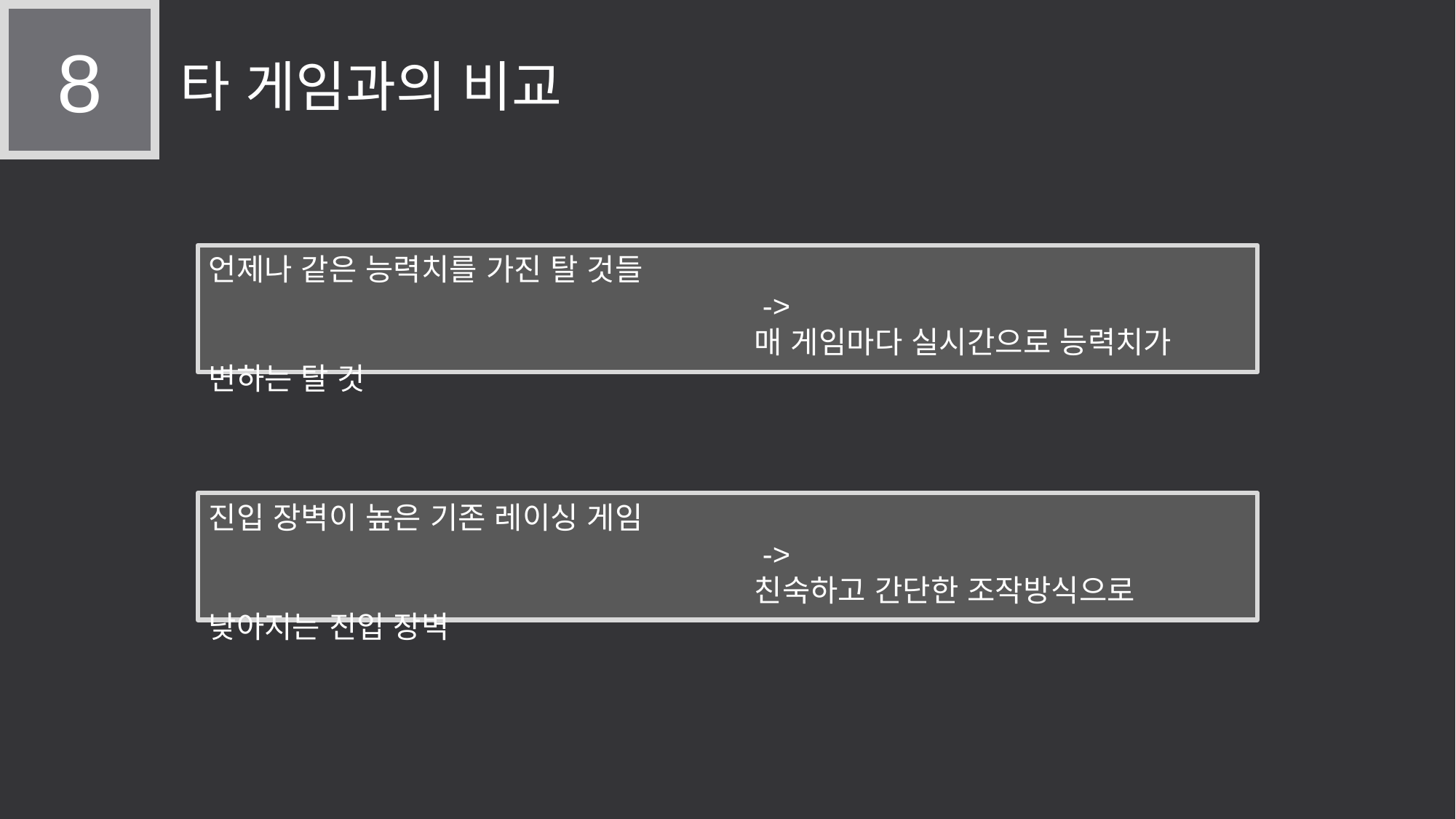

8
타 게임과의 비교
언제나 같은 능력치를 가진 탈 것들
					 ->
					매 게임마다 실시간으로 능력치가 변하는 탈 것
진입 장벽이 높은 기존 레이싱 게임
					 ->
					친숙하고 간단한 조작방식으로 낮아지는 진입 장벽